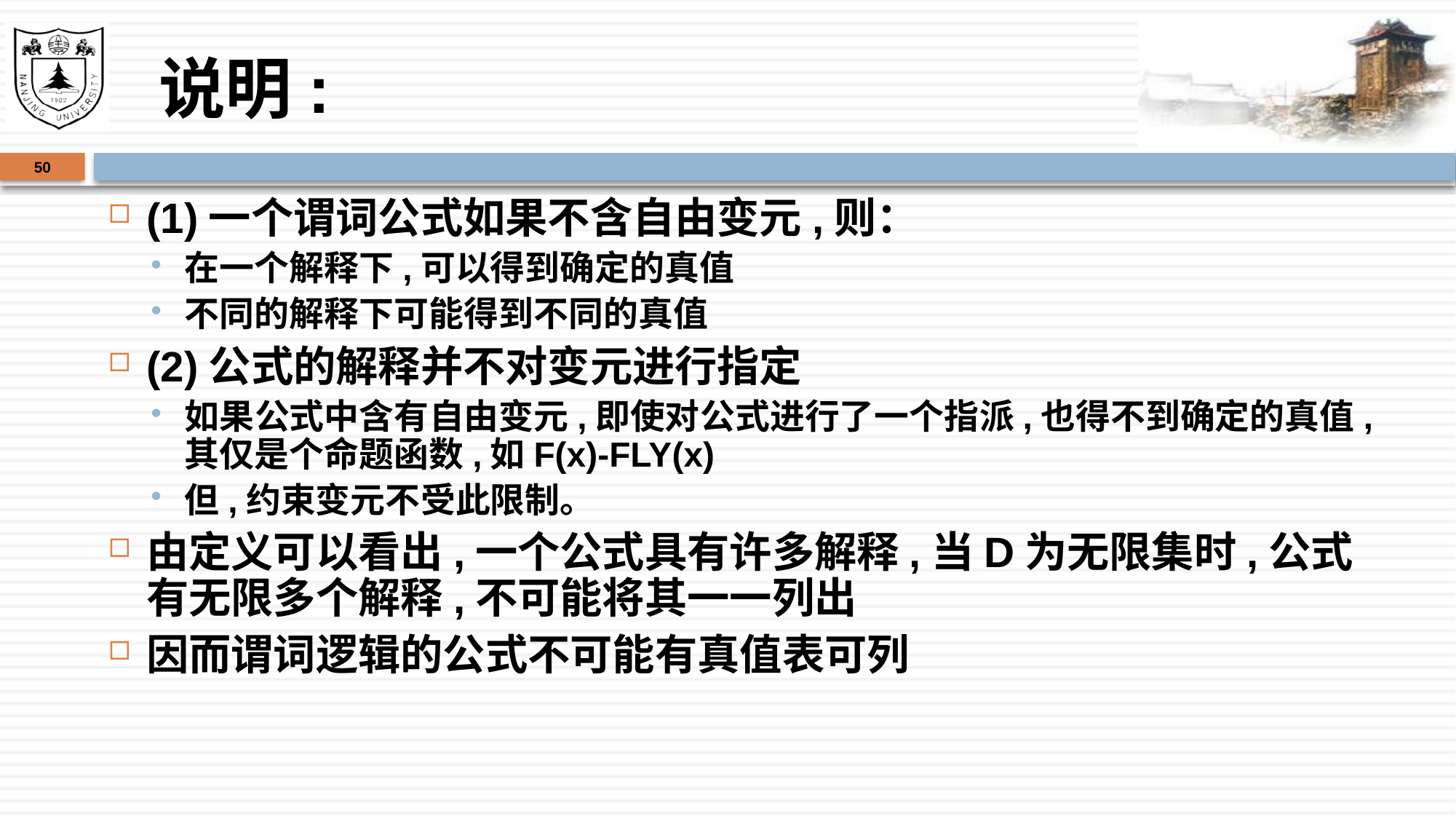

# 说明:
50
(1)一个谓词公式如果不含自由变元,则：
在一个解释下,可以得到确定的真值
不同的解释下可能得到不同的真值
(2)公式的解释并不对变元进行指定
如果公式中含有自由变元,即使对公式进行了一个指派,也得不到确定的真值,其仅是个命题函数,如F(x)-FLY(x)
但,约束变元不受此限制。
由定义可以看出,一个公式具有许多解释,当D为无限集时,公式有无限多个解释,不可能将其一一列出
因而谓词逻辑的公式不可能有真值表可列